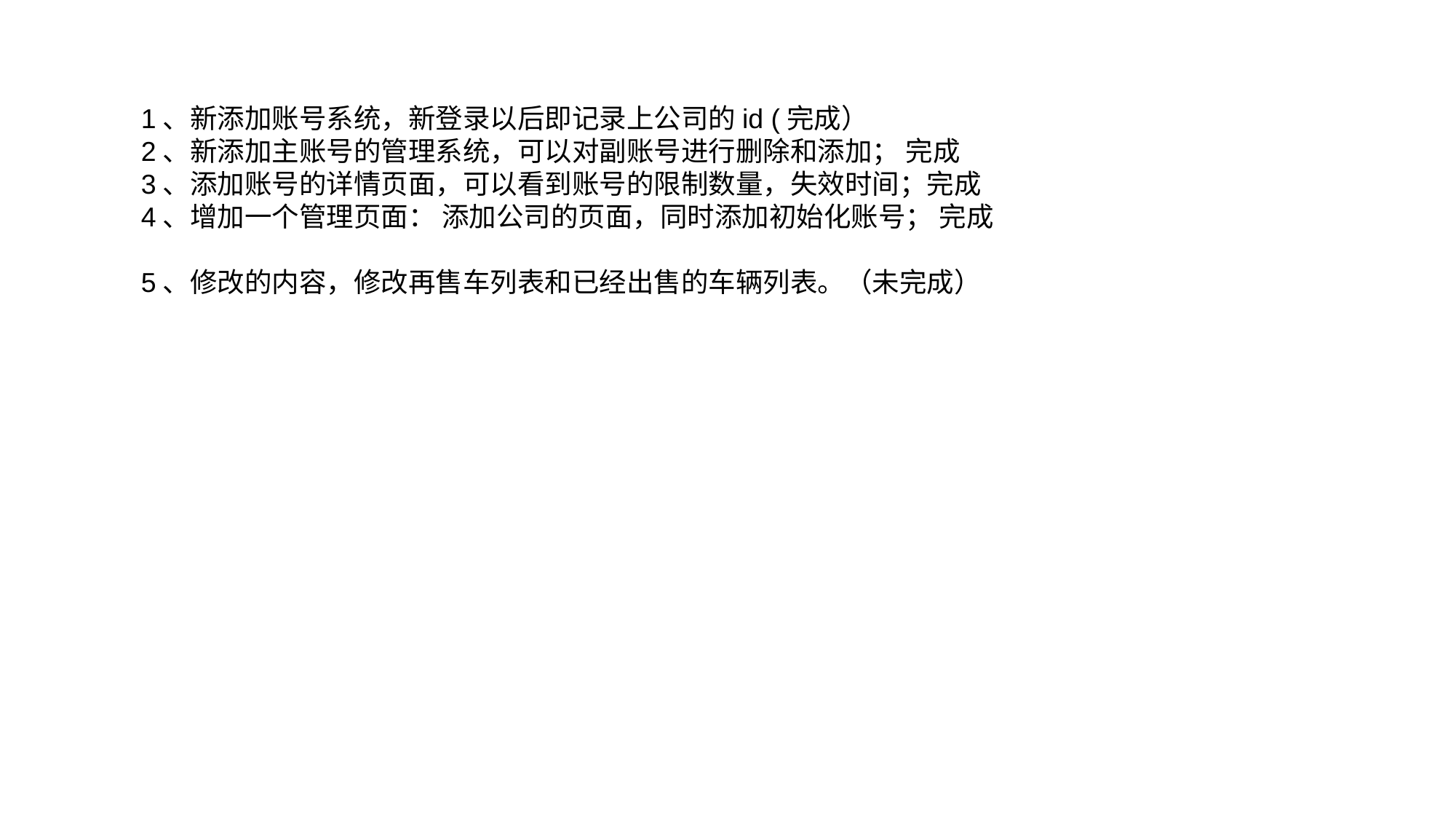

1、新添加账号系统，新登录以后即记录上公司的id (完成）
2、新添加主账号的管理系统，可以对副账号进行删除和添加； 完成
3、添加账号的详情页面，可以看到账号的限制数量，失效时间；完成
4、增加一个管理页面： 添加公司的页面，同时添加初始化账号； 完成

5、修改的内容，修改再售车列表和已经出售的车辆列表。（未完成）